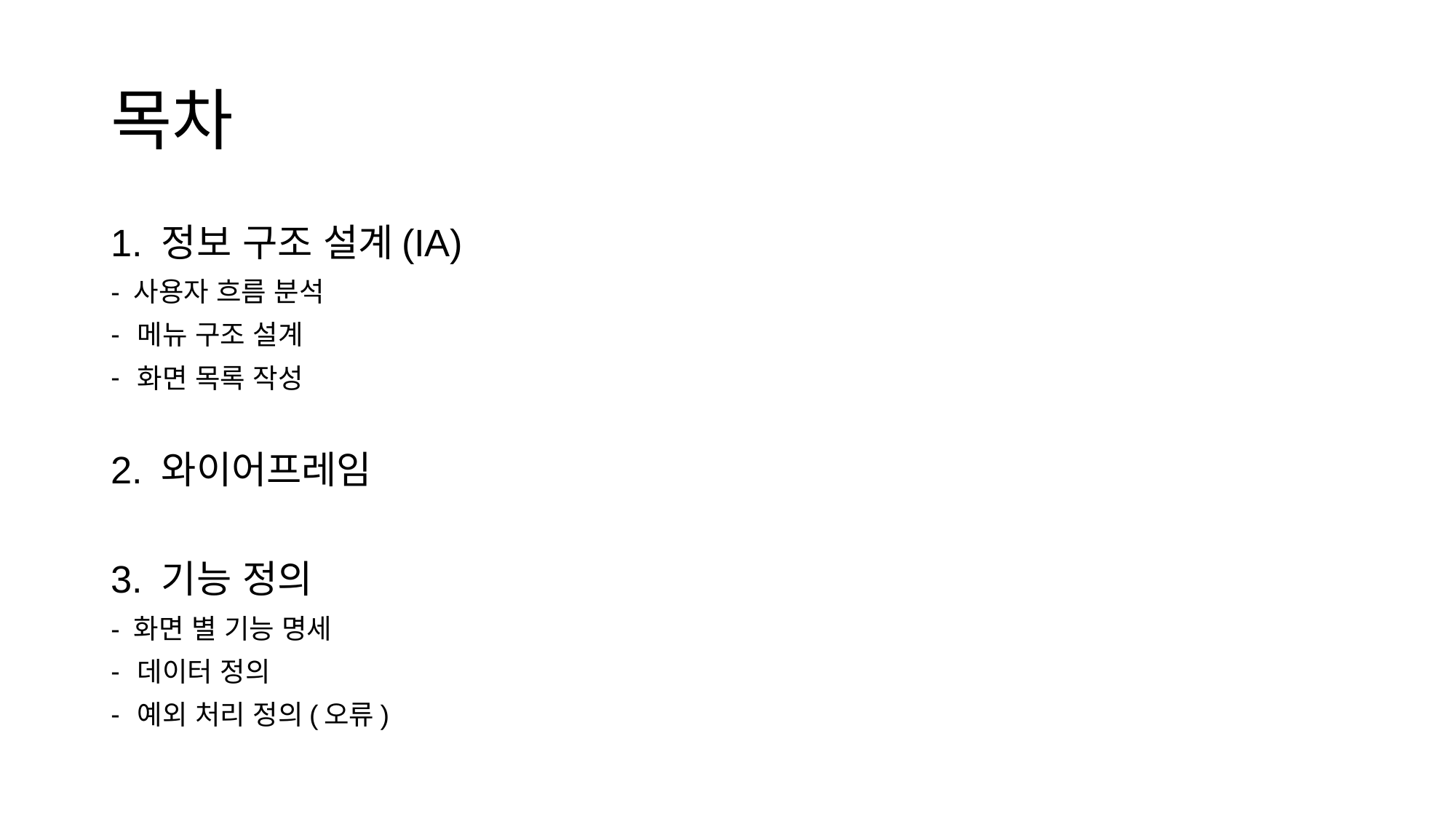

# 목차
1. 정보 구조 설계(IA)
- 사용자 흐름 분석
메뉴 구조 설계
화면 목록 작성

2. 와이어프레임

3. 기능 정의
- 화면 별 기능 명세
데이터 정의
예외 처리 정의(오류)